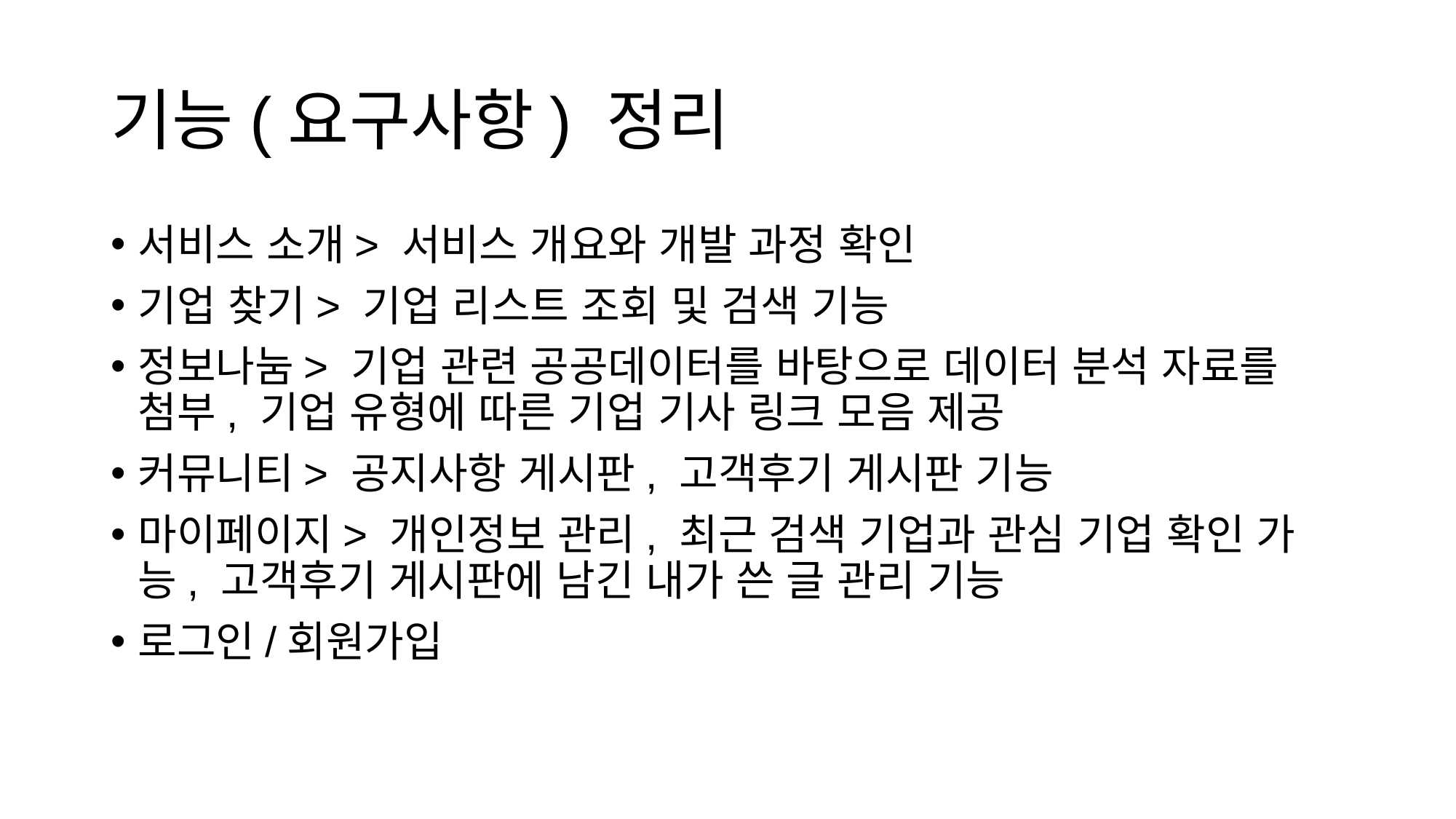

# 기능(요구사항) 정리
서비스 소개> 서비스 개요와 개발 과정 확인
기업 찾기> 기업 리스트 조회 및 검색 기능
정보나눔> 기업 관련 공공데이터를 바탕으로 데이터 분석 자료를 첨부, 기업 유형에 따른 기업 기사 링크 모음 제공
커뮤니티> 공지사항 게시판, 고객후기 게시판 기능
마이페이지> 개인정보 관리, 최근 검색 기업과 관심 기업 확인 가능, 고객후기 게시판에 남긴 내가 쓴 글 관리 기능
로그인/회원가입